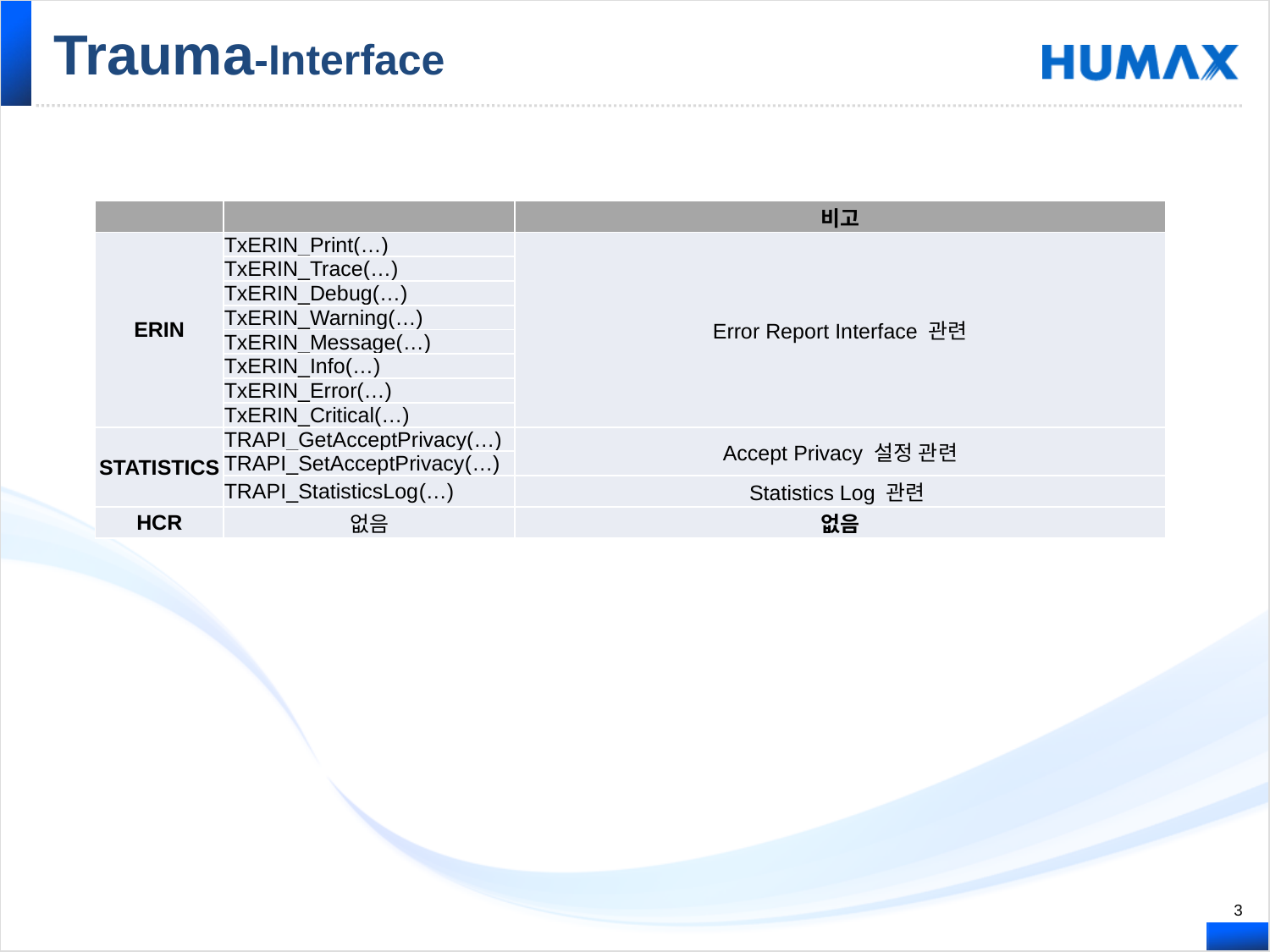

# Trauma-Interface
|  |  | 비고 |
| --- | --- | --- |
| ERIN | TxERIN\_Print(…) | Error Report Interface 관련 |
|  | TxERIN\_Trace(…) |  |
|  | TxERIN\_Debug(…) |  |
|  | TxERIN\_Warning(…) |  |
|  | TxERIN\_Message(…) |  |
|  | TxERIN\_Info(…) |  |
|  | TxERIN\_Error(…) |  |
|  | TxERIN\_Critical(…) |  |
| STATISTICS | TRAPI\_GetAcceptPrivacy(…) | Accept Privacy 설정 관련 |
|  | TRAPI\_SetAcceptPrivacy(…) |  |
|  | TRAPI\_StatisticsLog(…) | Statistics Log 관련 |
| HCR | 없음 | 없음 |
3